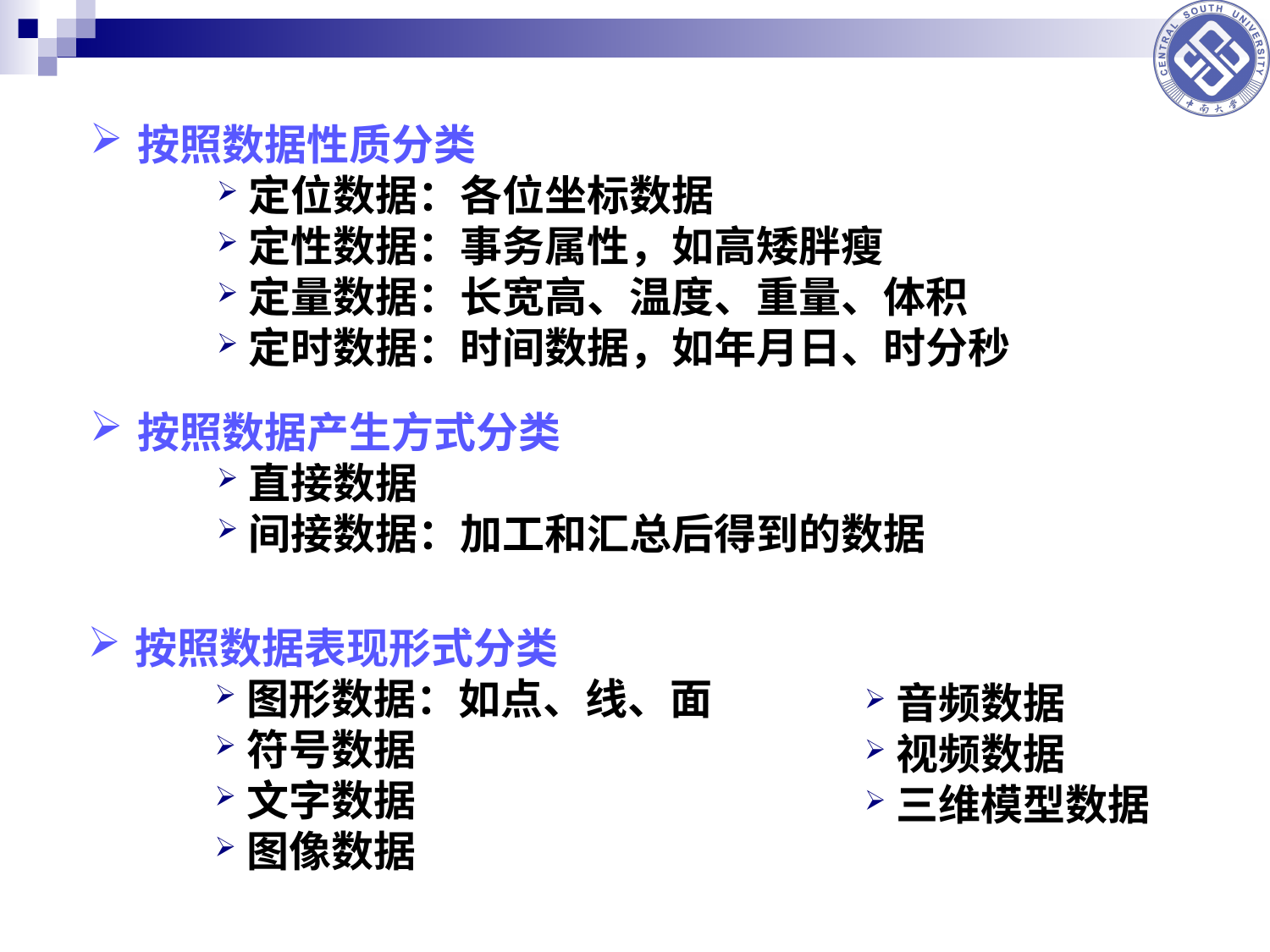

按照数据性质分类
定位数据：各位坐标数据
定性数据：事务属性，如高矮胖瘦
定量数据：长宽高、温度、重量、体积
定时数据：时间数据，如年月日、时分秒
按照数据产生方式分类
直接数据
间接数据：加工和汇总后得到的数据

按照数据表现形式分类
图形数据：如点、线、面
符号数据
文字数据
图像数据
音频数据
视频数据
三维模型数据